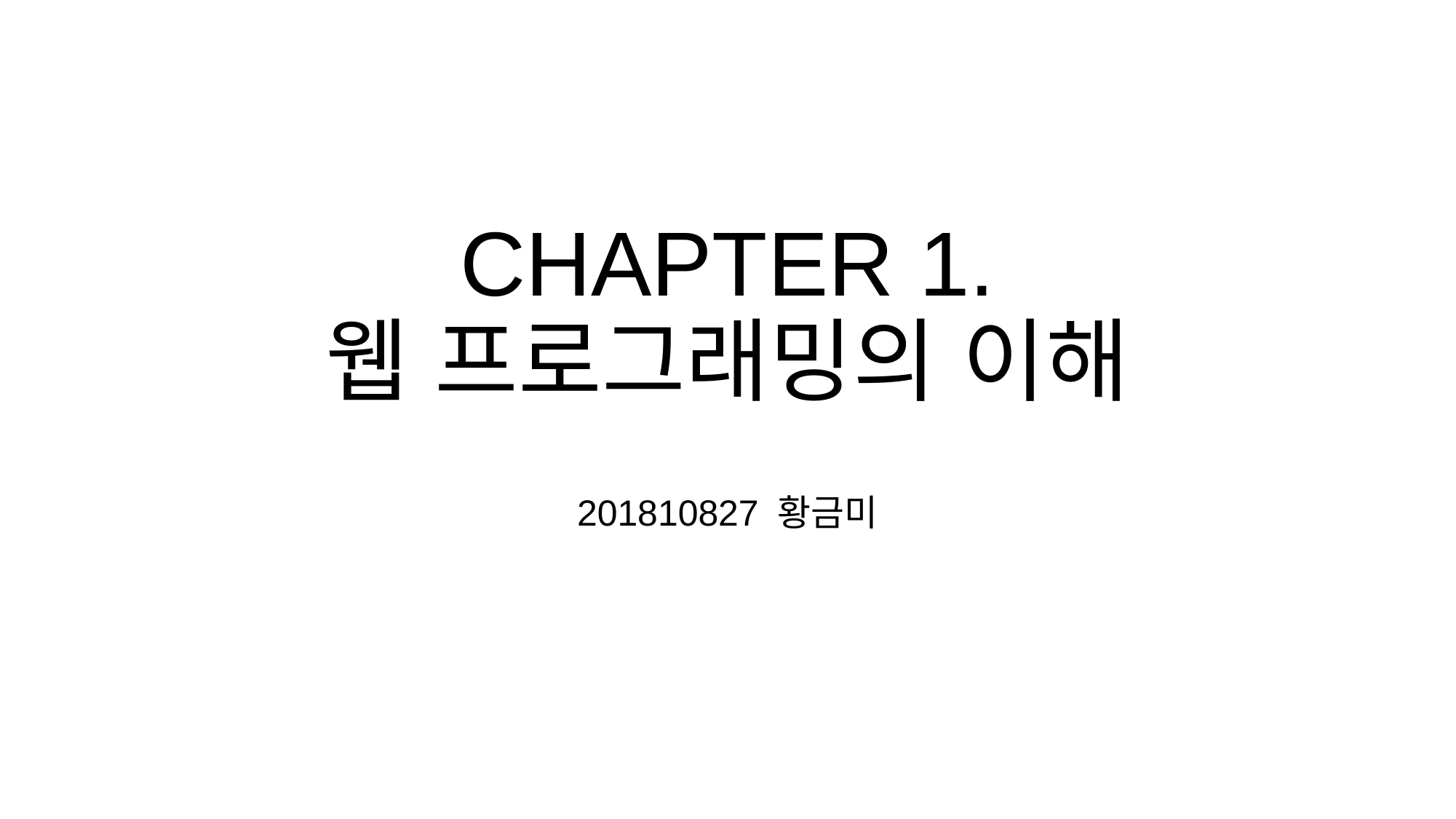

# CHAPTER 1. 웹 프로그래밍의 이해

201810827 황금미